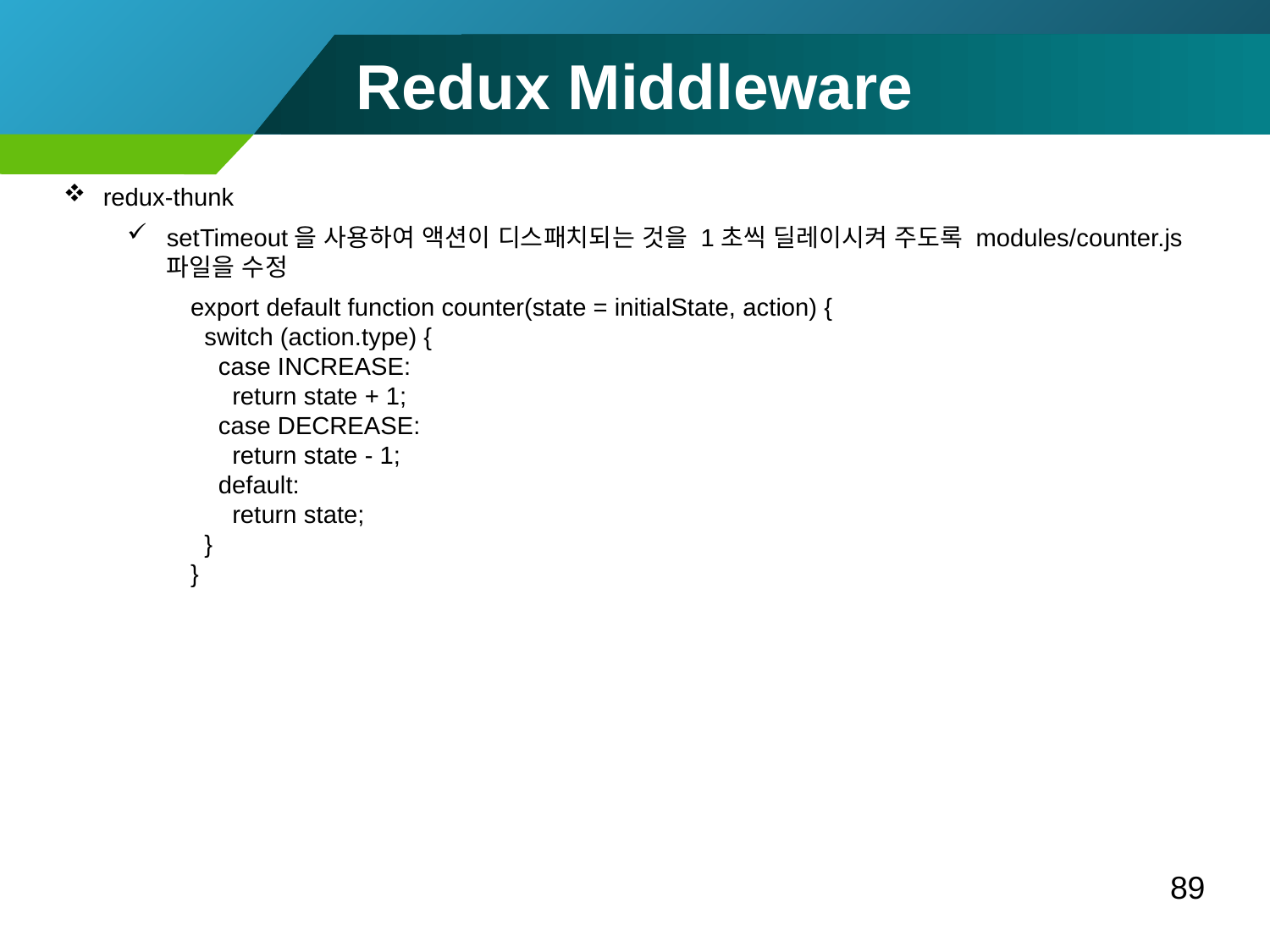

Redux Middleware
redux-thunk
setTimeout을 사용하여 액션이 디스패치되는 것을 1초씩 딜레이시켜 주도록 modules/counter.js 파일을 수정
export default function counter(state = initialState, action) {
  switch (action.type) {
    case INCREASE:
      return state + 1;
    case DECREASE:
      return state - 1;
    default:
      return state;
  }
}
89